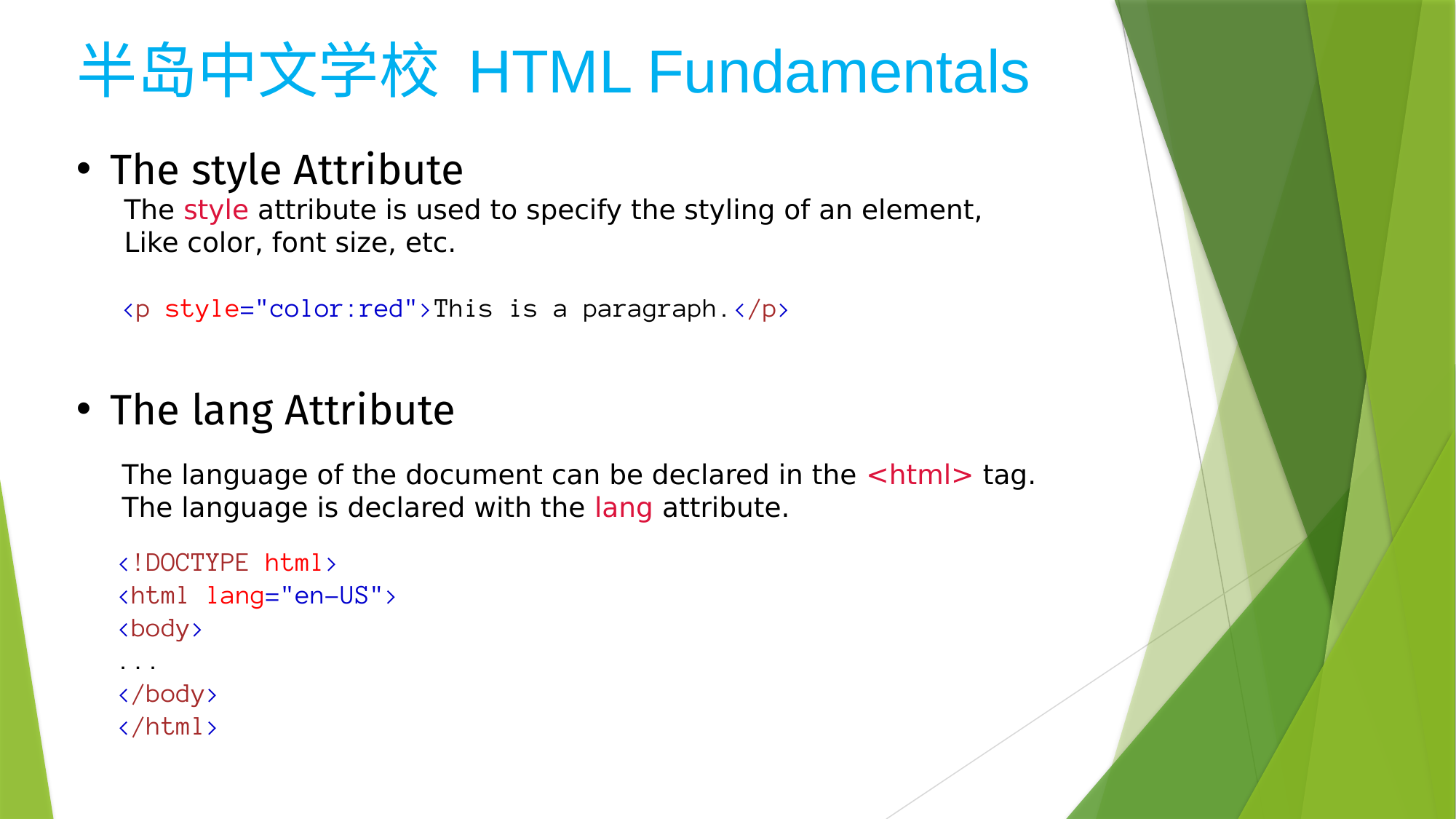

半岛中文学校 HTML Fundamentals
The style Attribute

The style attribute is used to specify the styling of an element,
Like color, font size, etc.
<p style="color:red">This is a paragraph.</p>
The lang Attribute

The language of the document can be declared in the <html> tag.
The language is declared with the lang attribute.
<!DOCTYPE html>
<html lang="en-US">
<body>
...
</body>
</html>